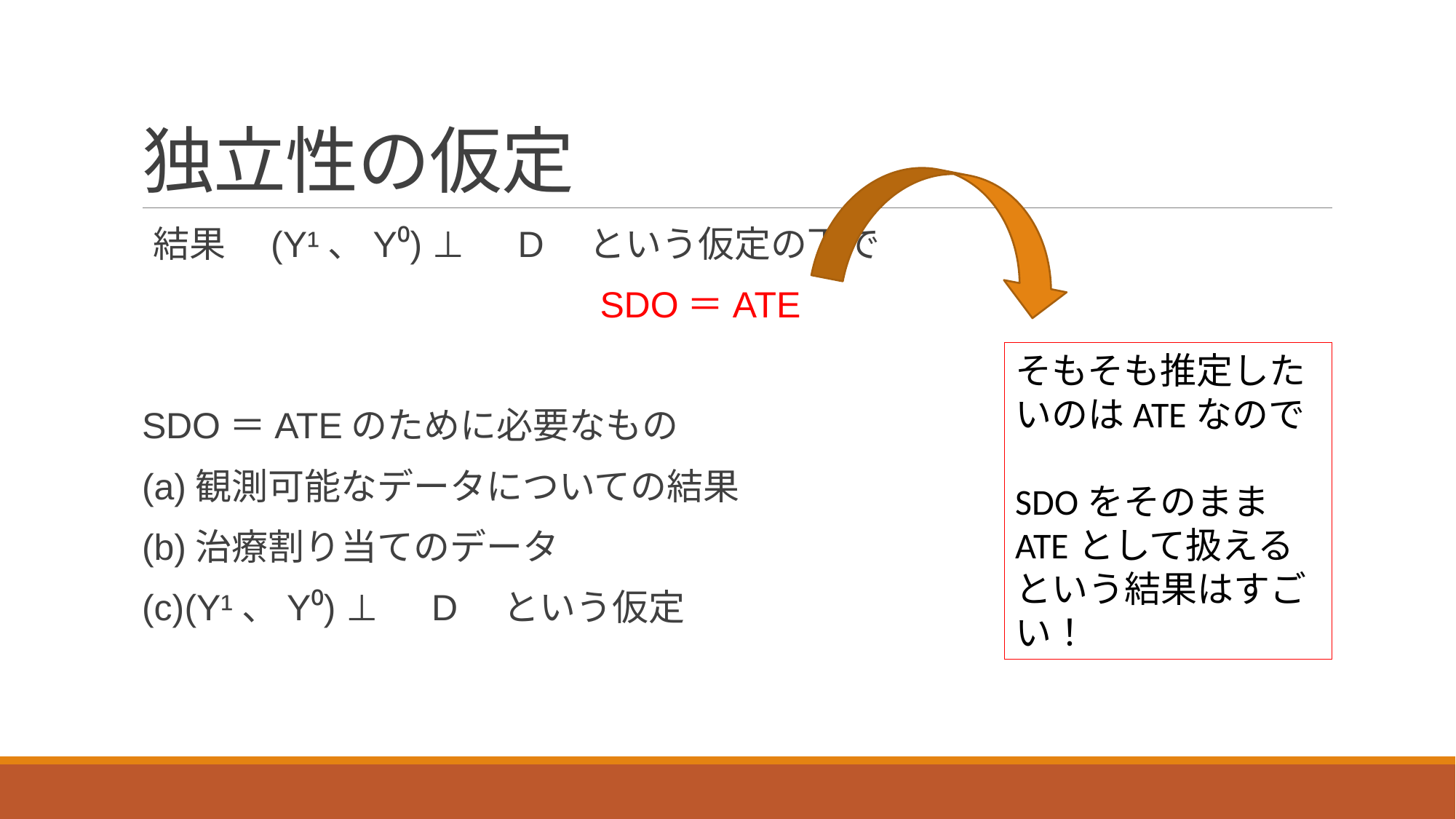

# 独立性の仮定

結果　(Y¹、Y⁰) ⊥　D　という仮定の下で
　SDO＝ATE

SDO＝ATEのために必要なもの
(a)観測可能なデータについての結果
(b)治療割り当てのデータ
(c)(Y¹、Y⁰) ⊥　D　という仮定

そもそも推定したいのはATEなので

SDOをそのままATEとして扱えるという結果はすごい！